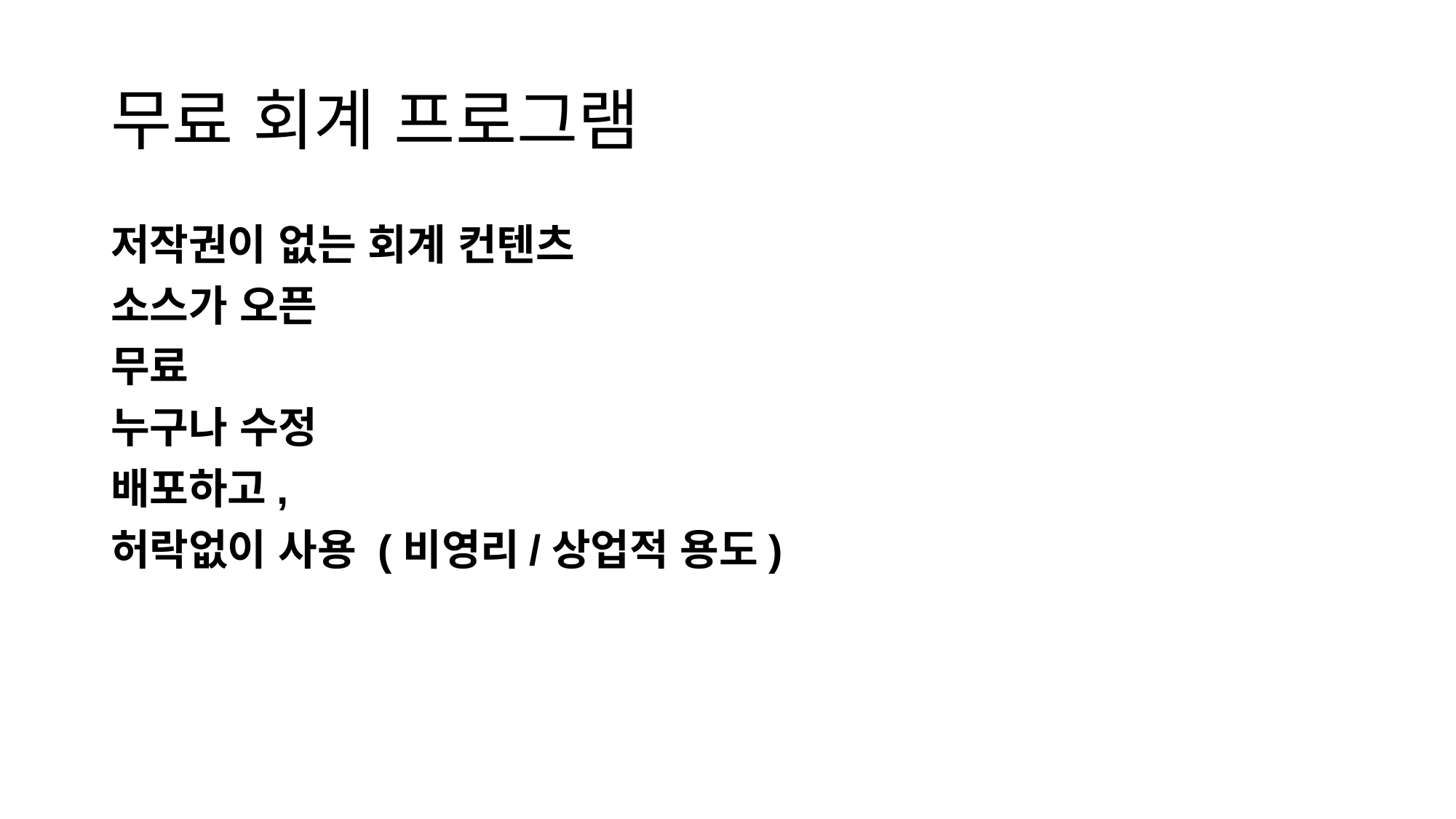

# 무료 회계 프로그램
저작권이 없는 회계 컨텐츠
소스가 오픈
무료
누구나 수정
배포하고,
허락없이 사용 (비영리/상업적 용도)